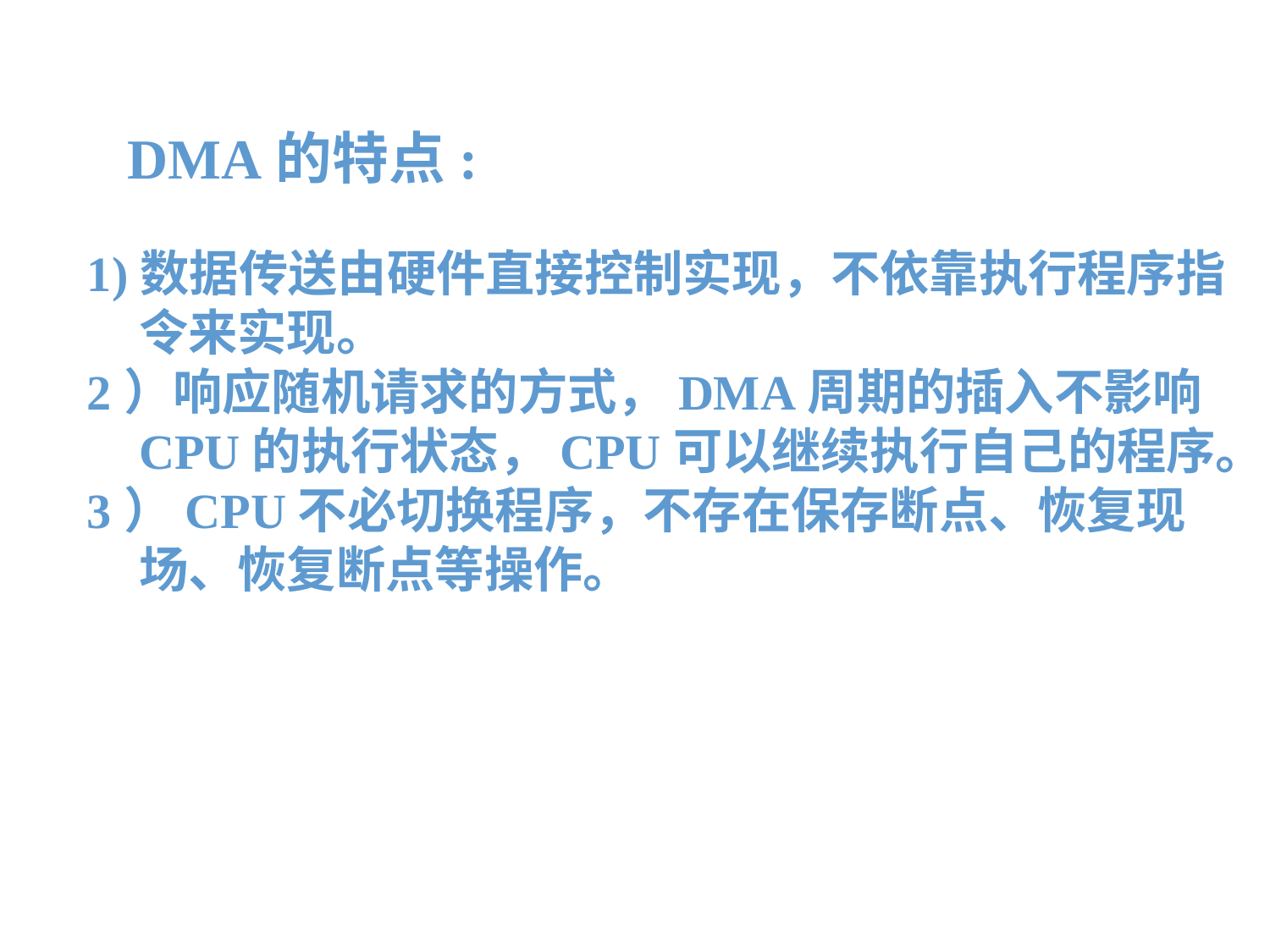

DMA的特点:
1)数据传送由硬件直接控制实现，不依靠执行程序指令来实现。
2）响应随机请求的方式，DMA周期的插入不影响CPU的执行状态，CPU可以继续执行自己的程序。
3）CPU不必切换程序，不存在保存断点、恢复现场、恢复断点等操作。